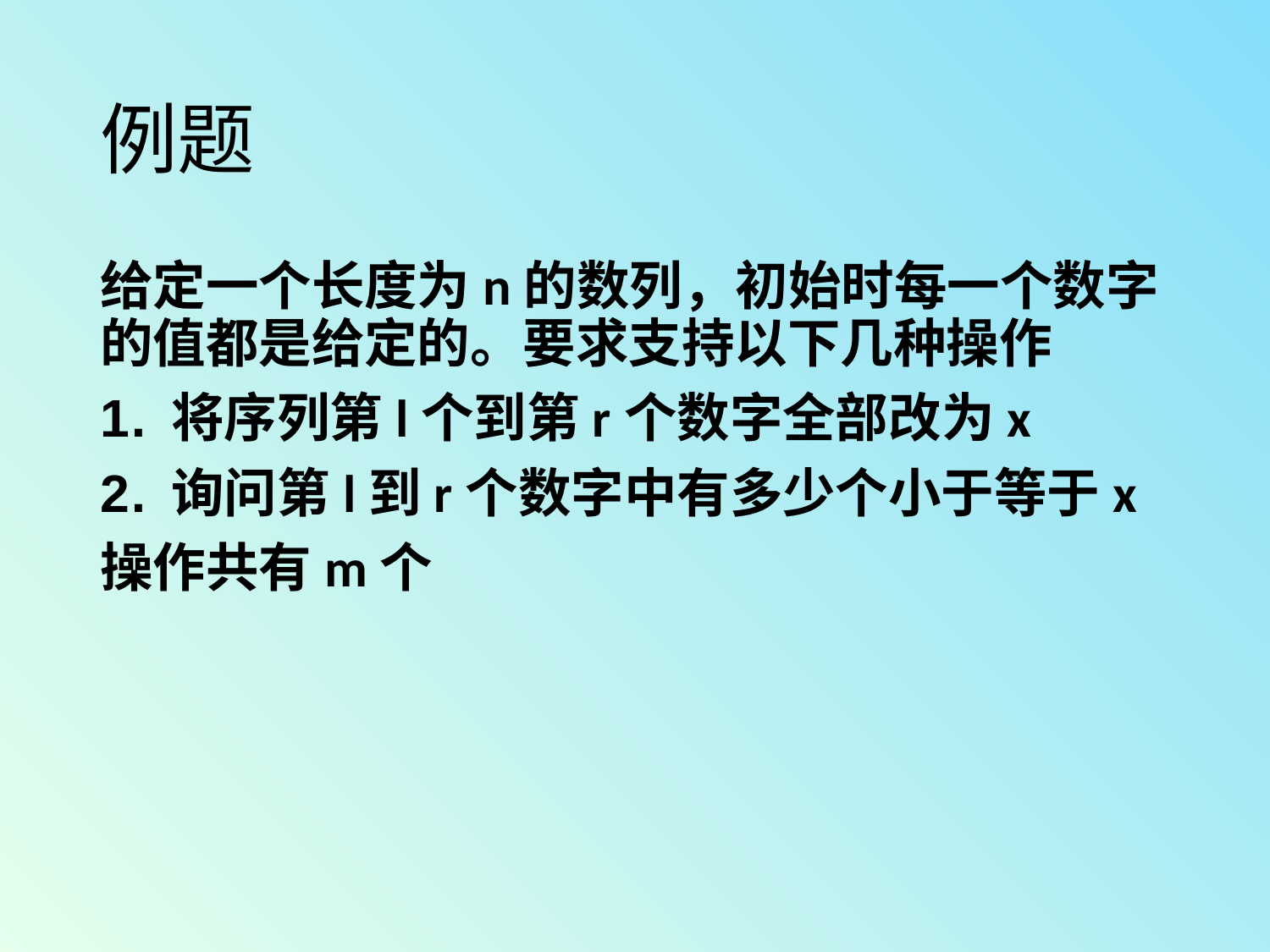

# 例题
给定一个长度为n的数列，初始时每一个数字的值都是给定的。要求支持以下几种操作
将序列第l个到第r个数字全部改为x
询问第l到r个数字中有多少个小于等于x
操作共有m个